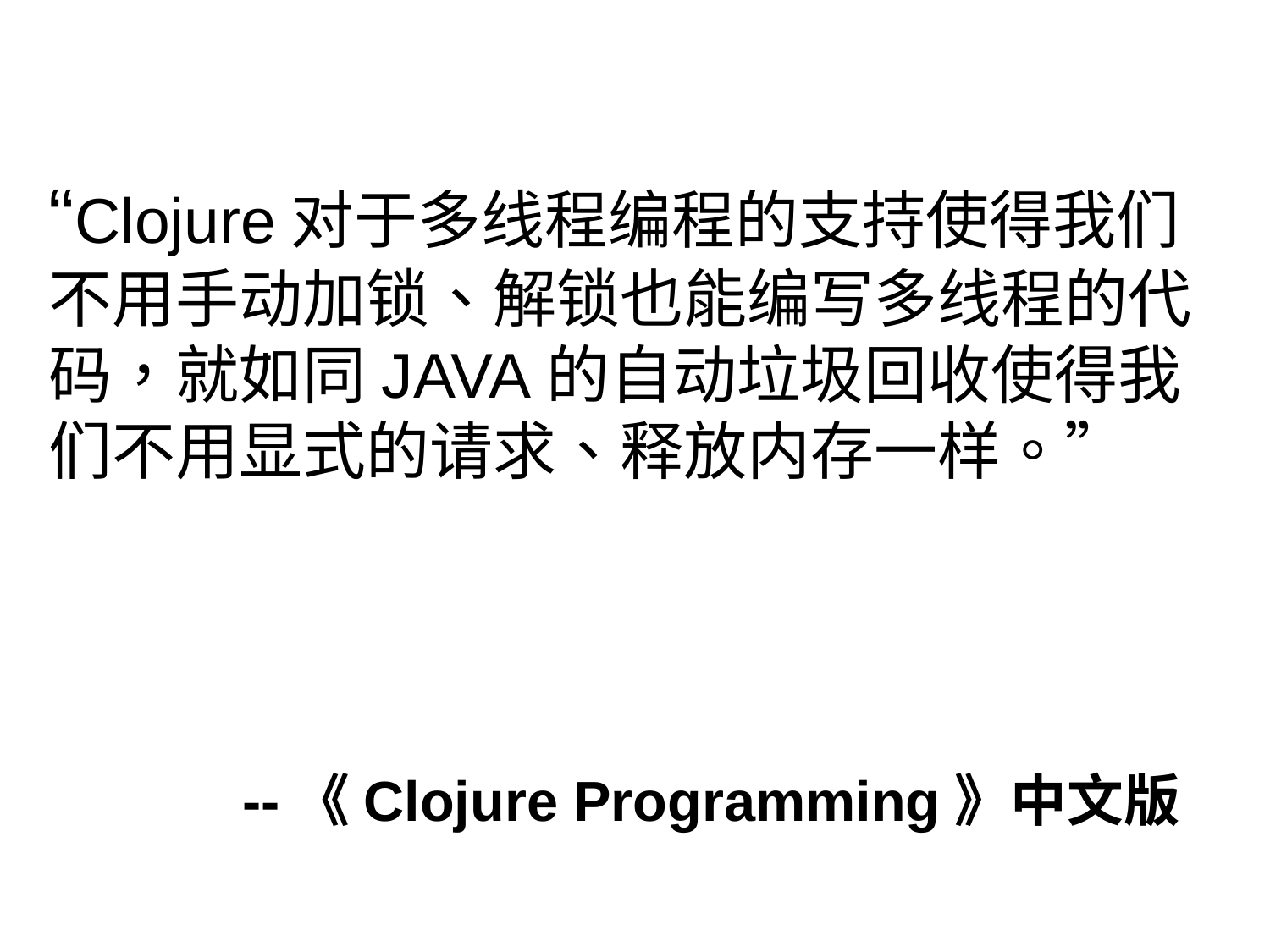

# “Clojure对于多线程编程的支持使得我们不用手动加锁、解锁也能编写多线程的代码，就如同JAVA的自动垃圾回收使得我们不用显式的请求、释放内存一样。”
--《Clojure Programming》中文版